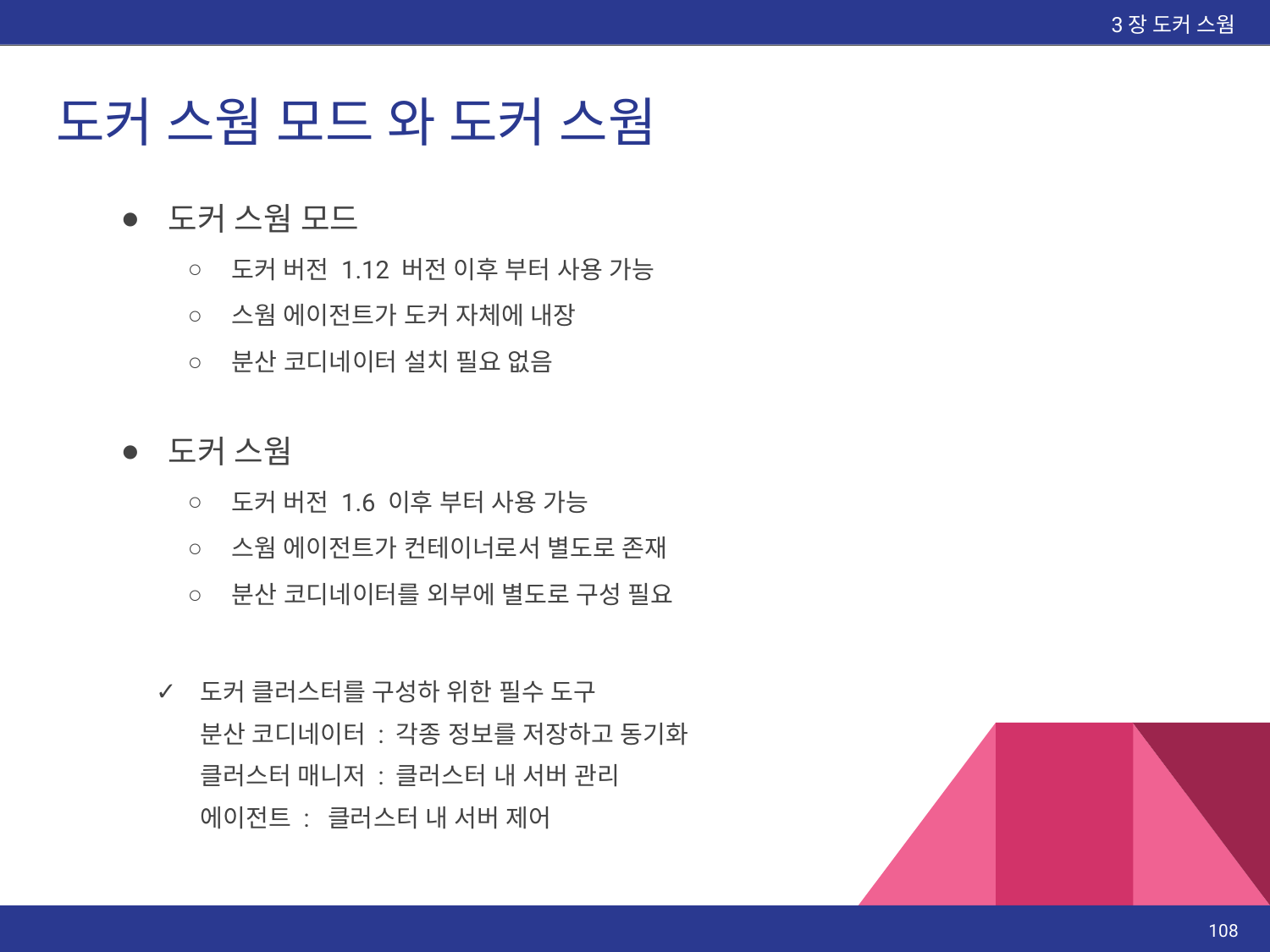

3장 도커 스웜

# 도커 스웜 모드 와 도커 스웜
도커 스웜 모드
도커 버전 1.12 버전 이후 부터 사용 가능
스웜 에이전트가 도커 자체에 내장
분산 코디네이터 설치 필요 없음

도커 스웜
도커 버전 1.6 이후 부터 사용 가능
스웜 에이전트가 컨테이너로서 별도로 존재
분산 코디네이터를 외부에 별도로 구성 필요
도커 클러스터를 구성하 위한 필수 도구
분산 코디네이터 : 각종 정보를 저장하고 동기화
클러스터 매니저 : 클러스터 내 서버 관리
에이전트 :  클러스터 내 서버 제어
108